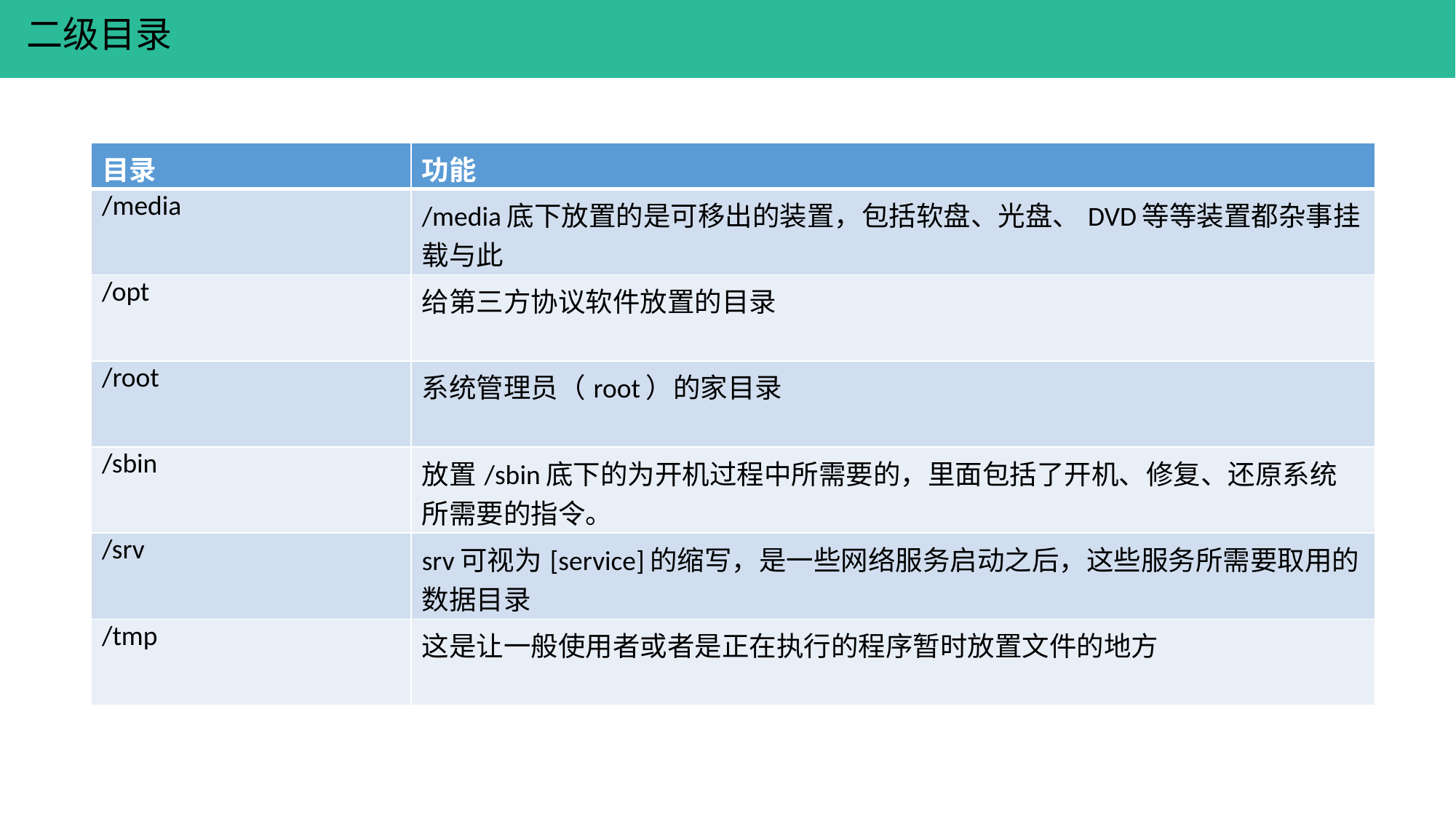

二级目录
| 目录 | 功能 |
| --- | --- |
| /media | /media底下放置的是可移出的装置，包括软盘、光盘、DVD等等装置都杂事挂载与此 |
| /opt | 给第三方协议软件放置的目录 |
| /root | 系统管理员（root）的家目录 |
| /sbin | 放置/sbin底下的为开机过程中所需要的，里面包括了开机、修复、还原系统所需要的指令。 |
| /srv | srv可视为[service]的缩写，是一些网络服务启动之后，这些服务所需要取用的数据目录 |
| /tmp | 这是让一般使用者或者是正在执行的程序暂时放置文件的地方 |